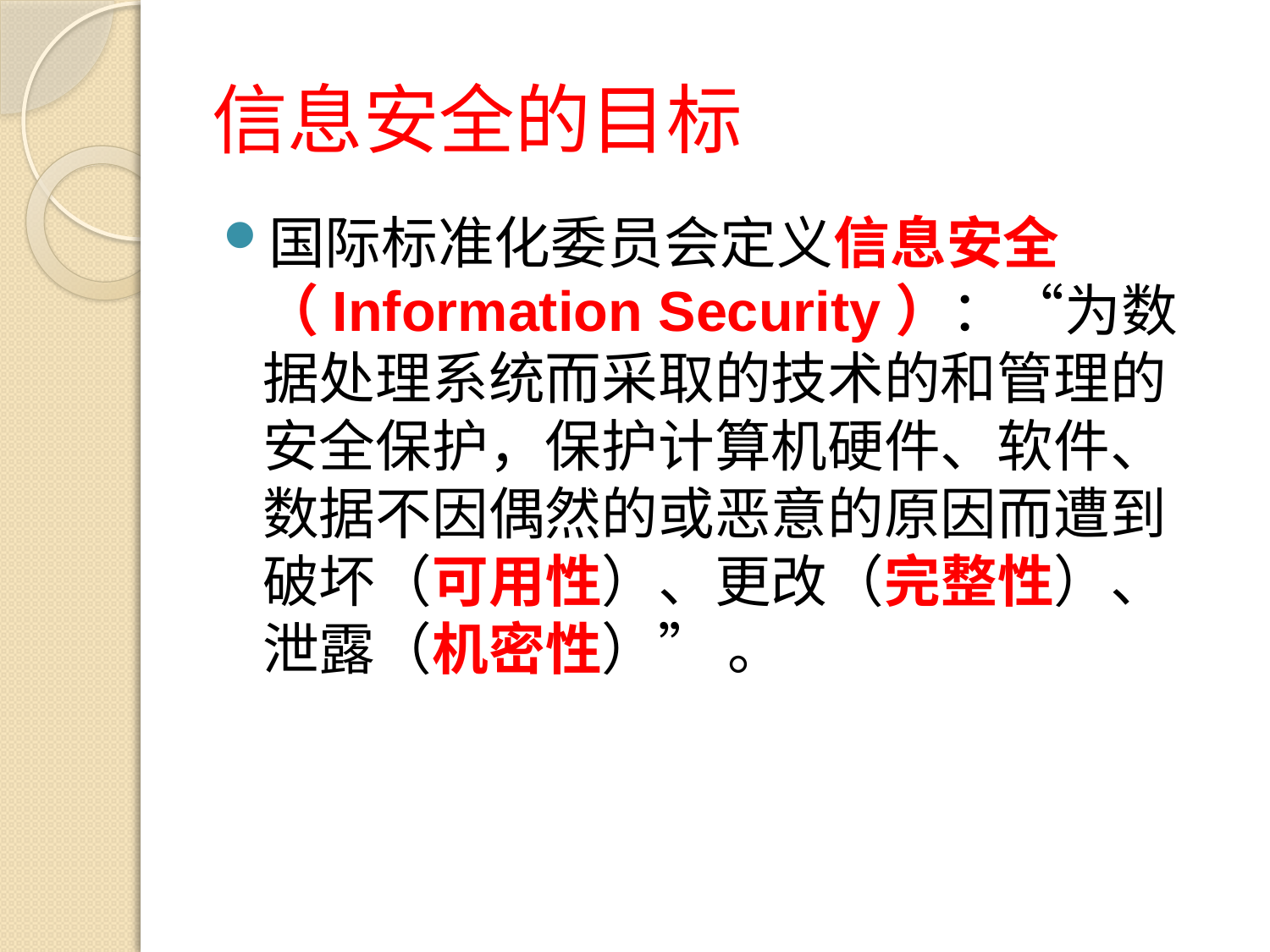

# 信息安全的目标
国际标准化委员会定义信息安全（Information Security）：“为数据处理系统而采取的技术的和管理的安全保护，保护计算机硬件、软件、数据不因偶然的或恶意的原因而遭到破坏（可用性）、更改（完整性）、泄露（机密性）” 。